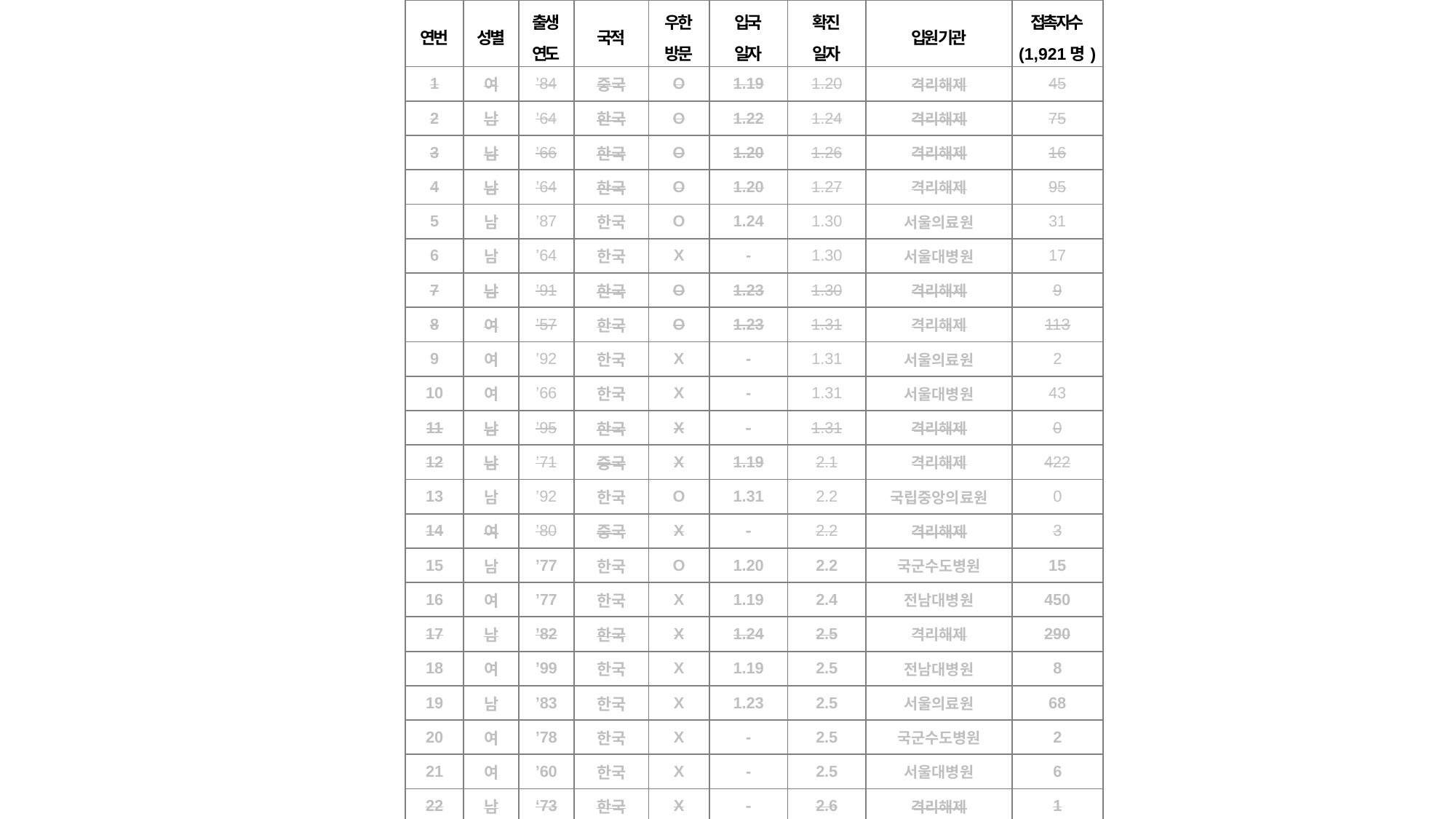

| 연번 | 성별 | 출생 연도 | 국적 | 우한 방문 | 입국 일자 | 확진 일자 | 입원 기관 | 접촉자수 (1,921명) |
| --- | --- | --- | --- | --- | --- | --- | --- | --- |
| 1 | 여 | ’84 | 중국 | O | 1.19 | 1.20 | 격리해제 | 45 |
| 2 | 남 | ’64 | 한국 | O | 1.22 | 1.24 | 격리해제 | 75 |
| 3 | 남 | ’66 | 한국 | O | 1.20 | 1.26 | 격리해제 | 16 |
| 4 | 남 | ’64 | 한국 | O | 1.20 | 1.27 | 격리해제 | 95 |
| 5 | 남 | ’87 | 한국 | O | 1.24 | 1.30 | 서울의료원 | 31 |
| 6 | 남 | ’64 | 한국 | X | - | 1.30 | 서울대병원 | 17 |
| 7 | 남 | ’91 | 한국 | O | 1.23 | 1.30 | 격리해제 | 9 |
| 8 | 여 | ’57 | 한국 | O | 1.23 | 1.31 | 격리해제 | 113 |
| 9 | 여 | ’92 | 한국 | X | - | 1.31 | 서울의료원 | 2 |
| 10 | 여 | ’66 | 한국 | X | - | 1.31 | 서울대병원 | 43 |
| 11 | 남 | ’95 | 한국 | X | - | 1.31 | 격리해제 | 0 |
| 12 | 남 | ’71 | 중국 | X | 1.19 | 2.1 | 격리해제 | 422 |
| 13 | 남 | ’92 | 한국 | O | 1.31 | 2.2 | 국립중앙의료원 | 0 |
| 14 | 여 | ’80 | 중국 | X | - | 2.2 | 격리해제 | 3 |
| 15 | 남 | ’77 | 한국 | O | 1.20 | 2.2 | 국군수도병원 | 15 |
| 16 | 여 | ’77 | 한국 | X | 1.19 | 2.4 | 전남대병원 | 450 |
| 17 | 남 | ’82 | 한국 | X | 1.24 | 2.5 | 격리해제 | 290 |
| 18 | 여 | ’99 | 한국 | X | 1.19 | 2.5 | 전남대병원 | 8 |
| 19 | 남 | ’83 | 한국 | X | 1.23 | 2.5 | 서울의료원 | 68 |
| 20 | 여 | ’78 | 한국 | X | - | 2.5 | 국군수도병원 | 2 |
| 21 | 여 | ’60 | 한국 | X | - | 2.5 | 서울대병원 | 6 |
| 22 | 남 | ‘73 | 한국 | X | - | 2.6 | 격리해제 | 1 |
| 23 | 여 | ’62 | 중국 | O | 1.23 | 2.6 | 국립중앙의료원 | 23 |
| 24 | 남 | ’92 | 한국 | O | 1.31 | 2.6 | 국립중앙의료원 | 0 |
| 25 | 여 | ’46 | 한국 | X | - | 2.9 | 분당서울대병원 | 12 |
| 26 | 남 | ’68 | 한국 | X | 1.31 | 2.9 | 안성병원 | 0 |
| 27 | 여 | ’82 | 중국 | X | 1.31 | 2.9 | 안성병원 | 39 |
| 28 | 여 | ‘89 | 중국 | O | 1.20 | 2.10 | 격리해제 | 1 |
| 29 | 남 | ’38 | 한국 | X | - | 2.16 | 서울대병원 | 115 |
| 30 | 여 | ‘52 | 한국 | X | - | 2.16 | 서울대병원 | 20 |
| 31 | 여 | ’59 | 한국 | X | - | 2.18 | 대구의료원 | 확인 중 |